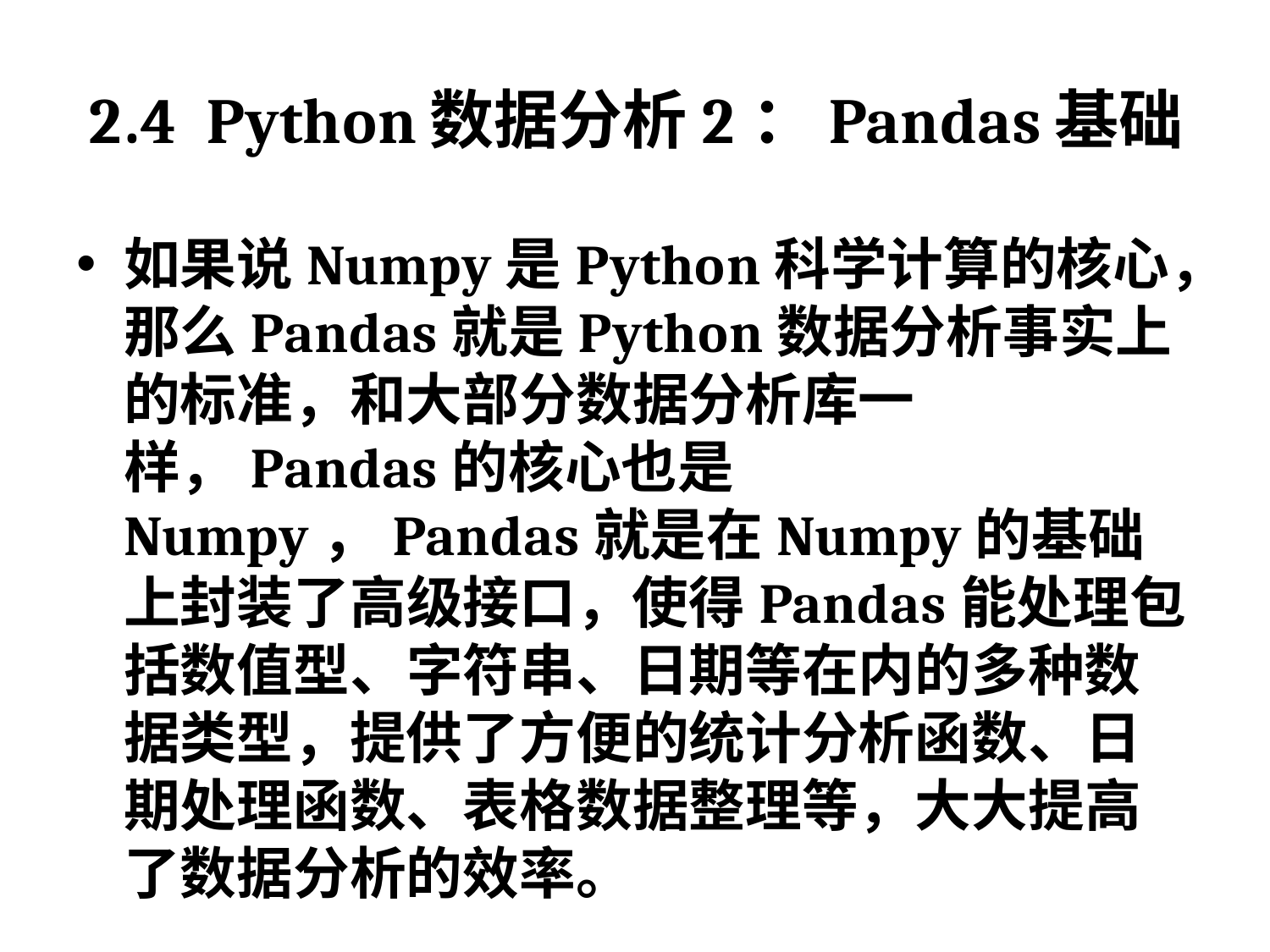

# 2.4  Python数据分析2：Pandas基础
如果说Numpy是Python科学计算的核心，那么Pandas就是Python数据分析事实上的标准，和大部分数据分析库一样，Pandas的核心也是Numpy，Pandas就是在Numpy的基础上封装了高级接口，使得Pandas能处理包括数值型、字符串、日期等在内的多种数据类型，提供了方便的统计分析函数、日期处理函数、表格数据整理等，大大提高了数据分析的效率。